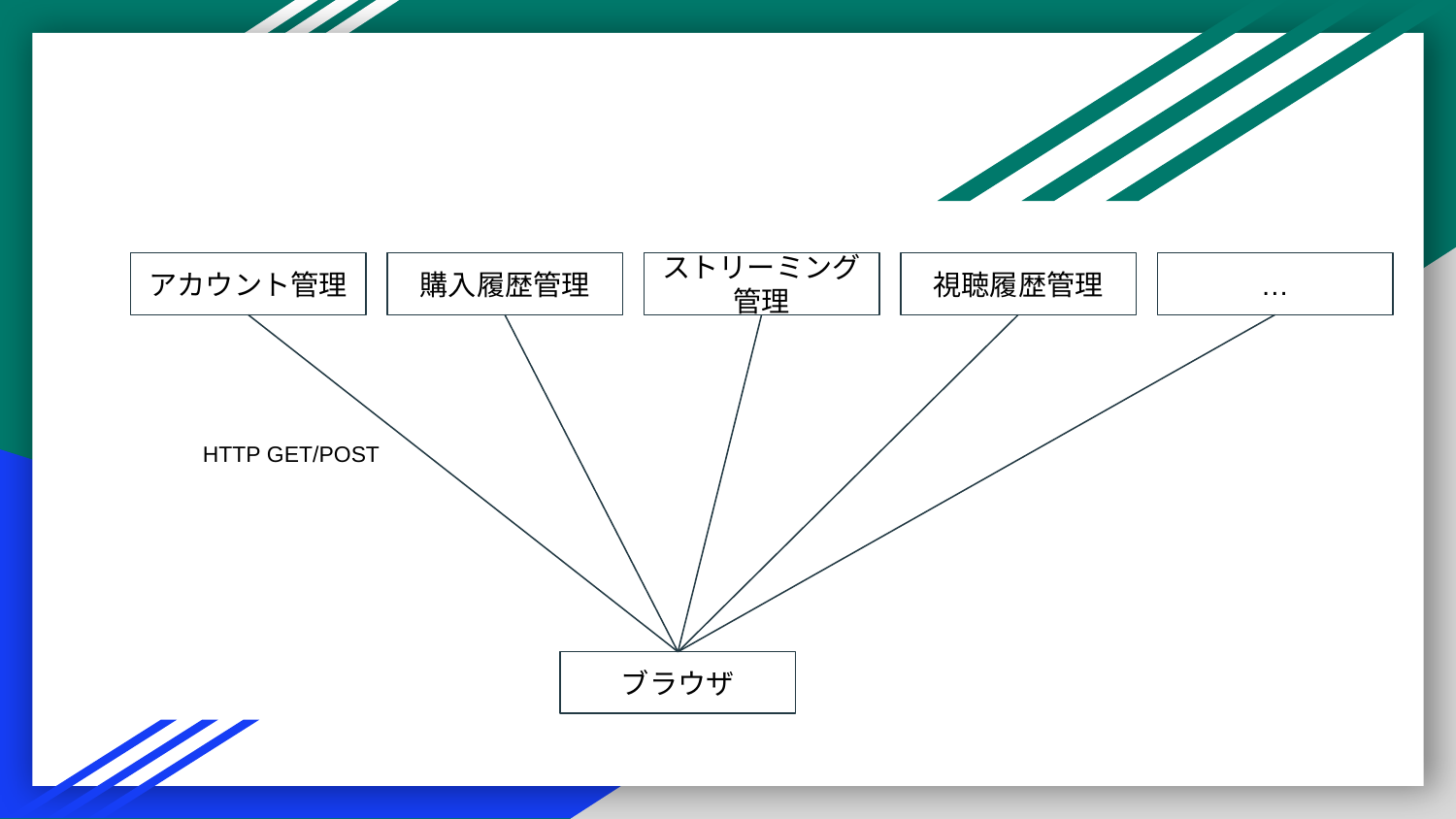

アカウント管理
購入履歴管理
ストリーミング管理
視聴履歴管理
…
HTTP GET/POST
ブラウザ